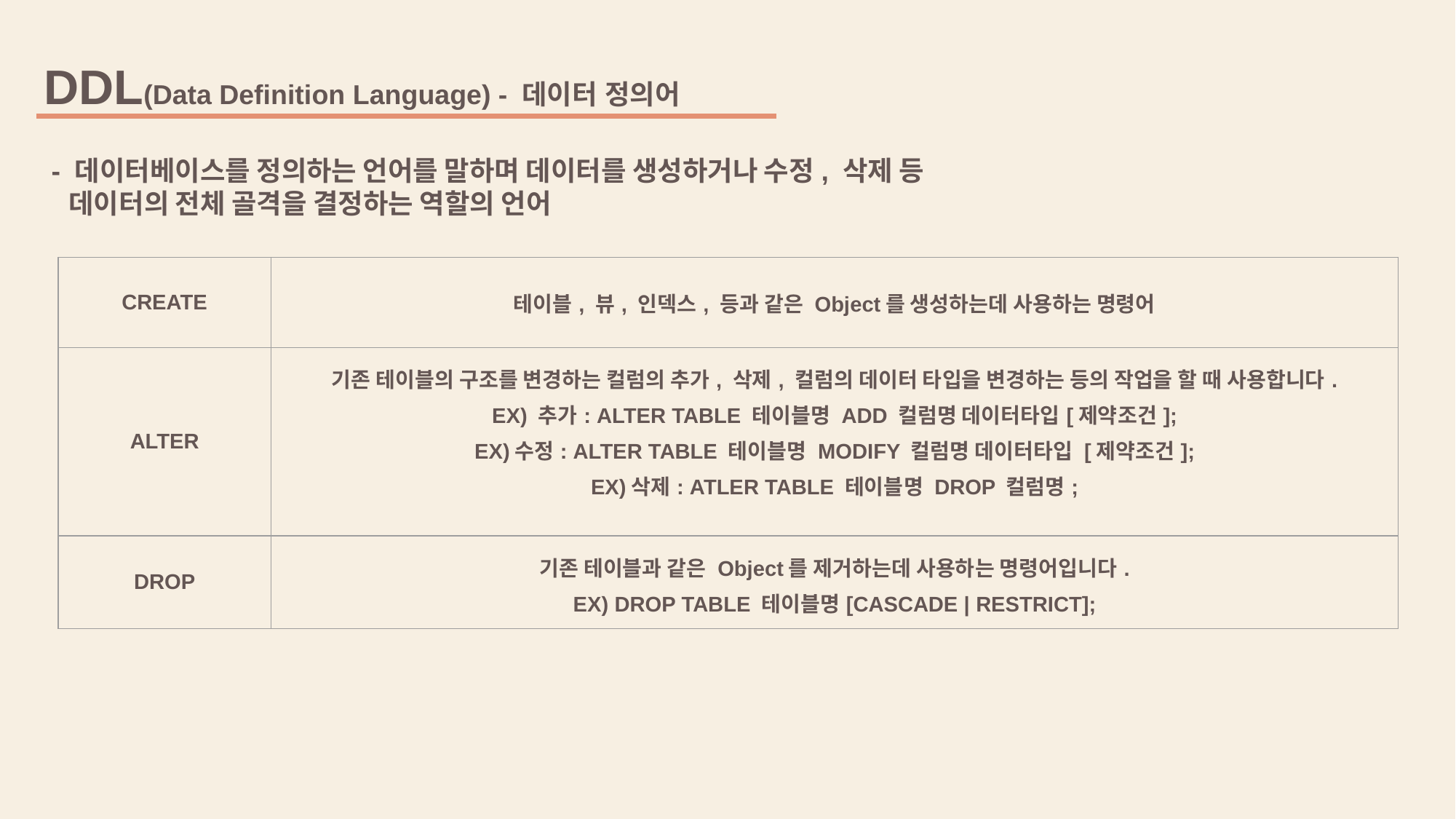

DDL(Data Definition Language) - 데이터 정의어
 - 데이터베이스를 정의하는 언어를 말하며 데이터를 생성하거나 수정, 삭제 등
   데이터의 전체 골격을 결정하는 역할의 언어

| CREATE | 테이블, 뷰, 인덱스, 등과 같은 Object를 생성하는데 사용하는 명령어 |
| --- | --- |
| ALTER | 기존 테이블의 구조를 변경하는 컬럼의 추가, 삭제, 컬럼의 데이터 타입을 변경하는 등의 작업을 할 때 사용합니다. EX) 추가: ALTER TABLE 테이블명 ADD 컬럼명 데이터타입[제약조건]; EX)수정: ALTER TABLE 테이블명 MODIFY 컬럼명 데이터타입 [제약조건]; EX)삭제: ATLER TABLE 테이블명 DROP 컬럼명; |
| DROP | 기존 테이블과 같은 Object를 제거하는데 사용하는 명령어입니다. EX) DROP TABLE 테이블명[CASCADE | RESTRICT]; |